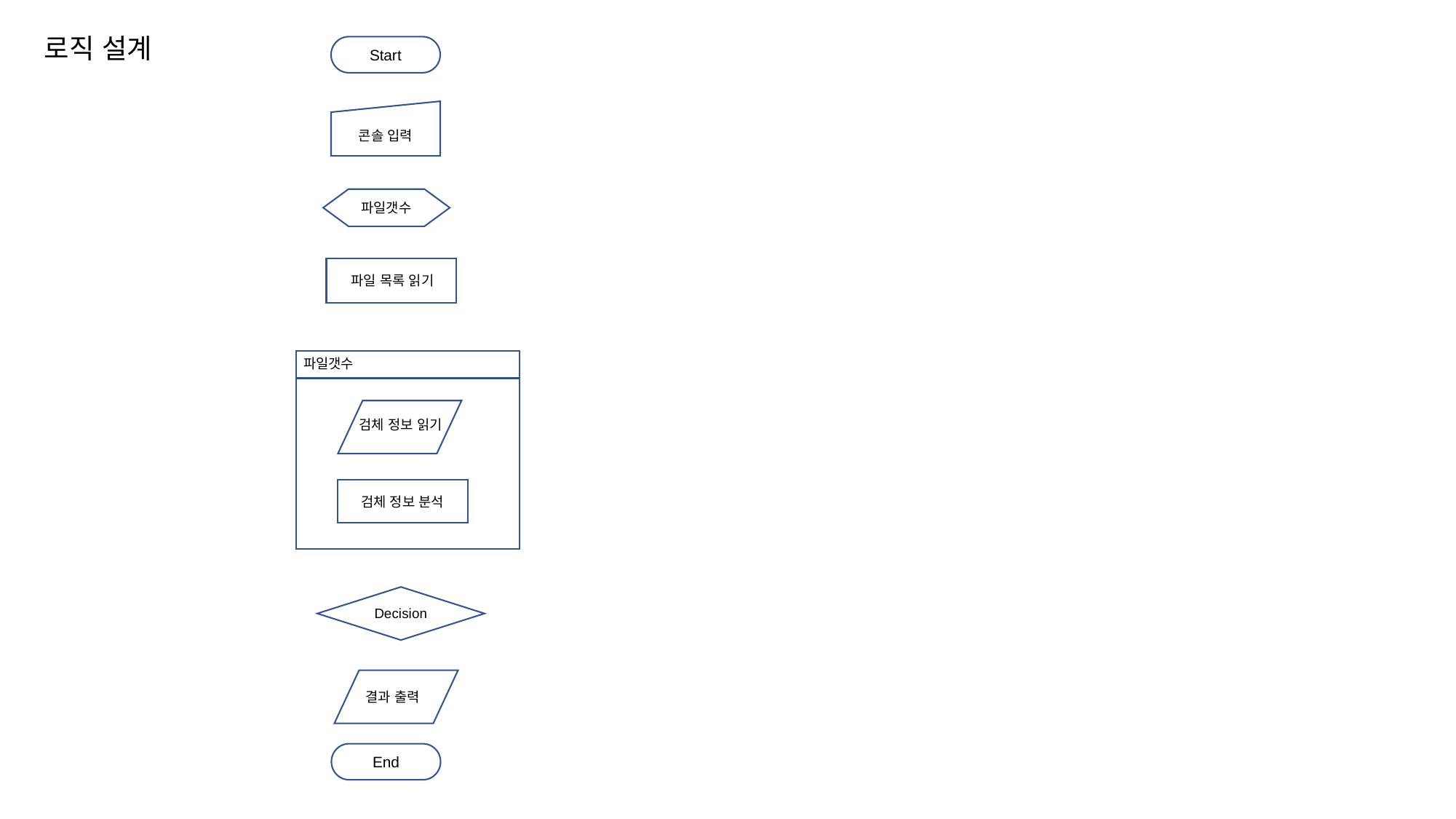

로직 설계
Start

콘솔 입력

파일갯수

파일 목록 읽기
파일갯수

검체 정보 읽기

검체 정보 분석

Decision

결과 출력
End